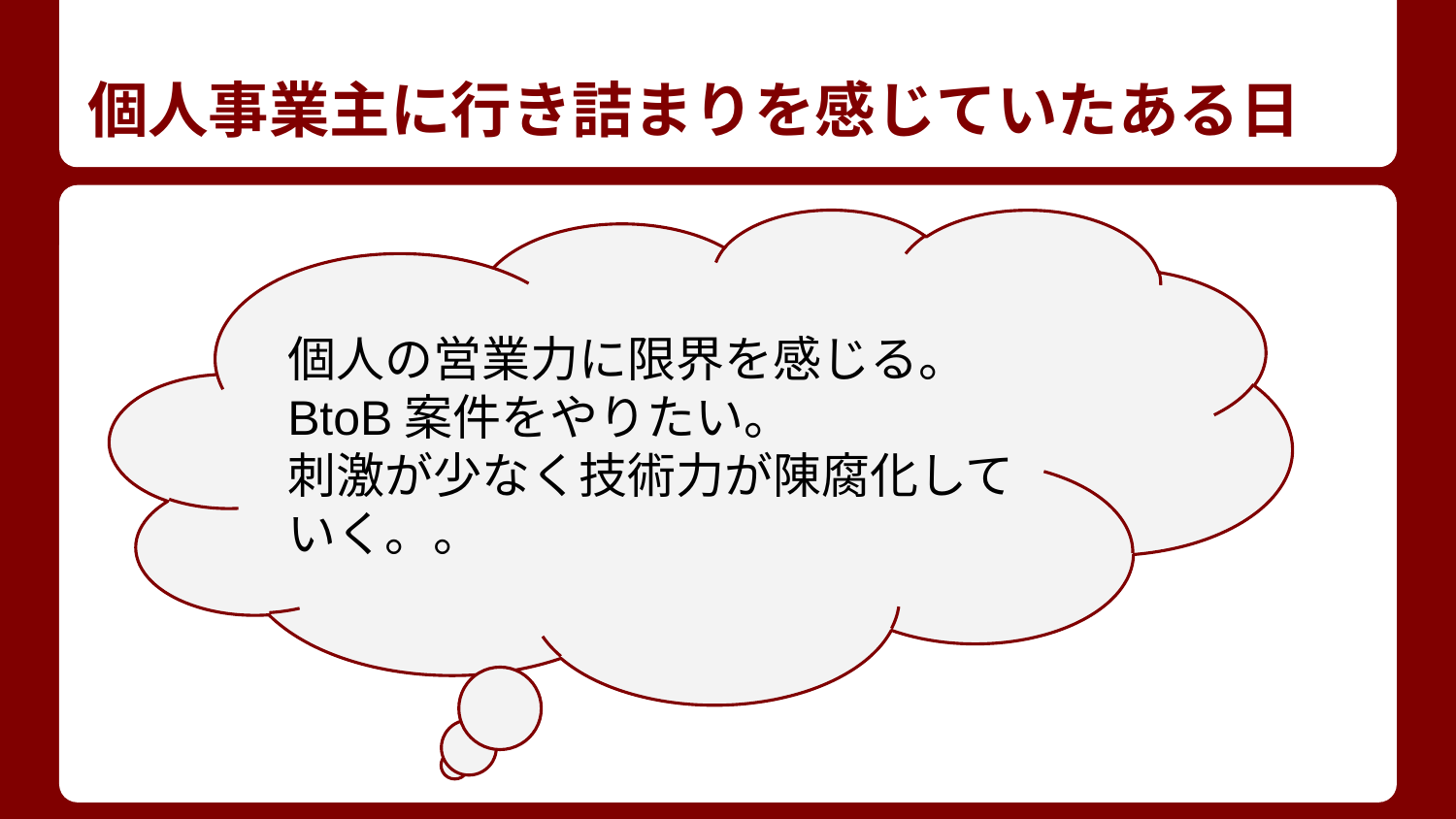

# 個人事業主に行き詰まりを感じていたある日
個人の営業力に限界を感じる。
BtoB案件をやりたい。
刺激が少なく技術力が陳腐化していく。。